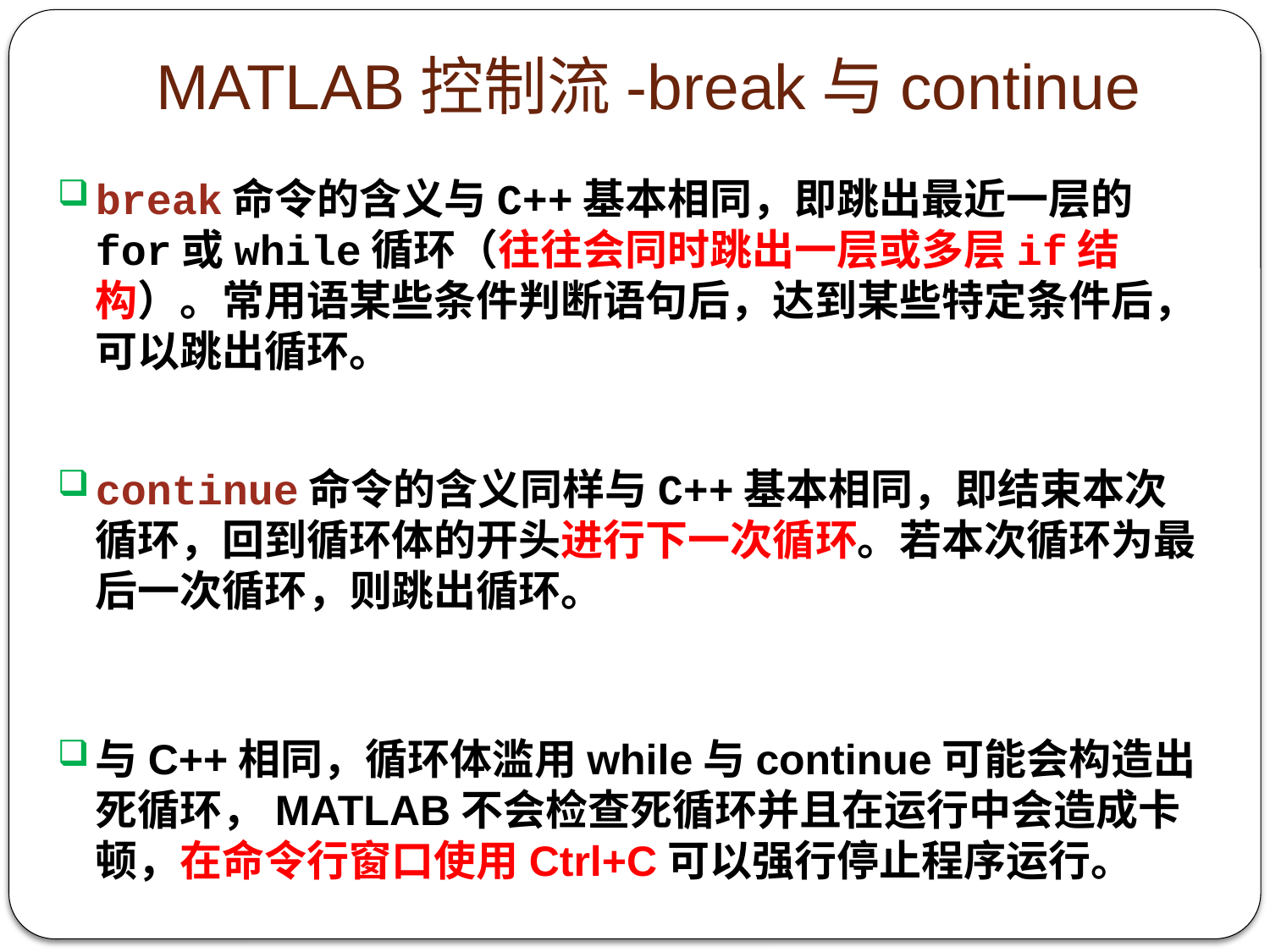

# MATLAB控制流-break与continue
break命令的含义与C++基本相同，即跳出最近一层的for或while循环（往往会同时跳出一层或多层if结构）。常用语某些条件判断语句后，达到某些特定条件后，可以跳出循环。
continue命令的含义同样与C++基本相同，即结束本次循环，回到循环体的开头进行下一次循环。若本次循环为最后一次循环，则跳出循环。
与C++相同，循环体滥用while与continue可能会构造出死循环，MATLAB不会检查死循环并且在运行中会造成卡顿，在命令行窗口使用Ctrl+C可以强行停止程序运行。